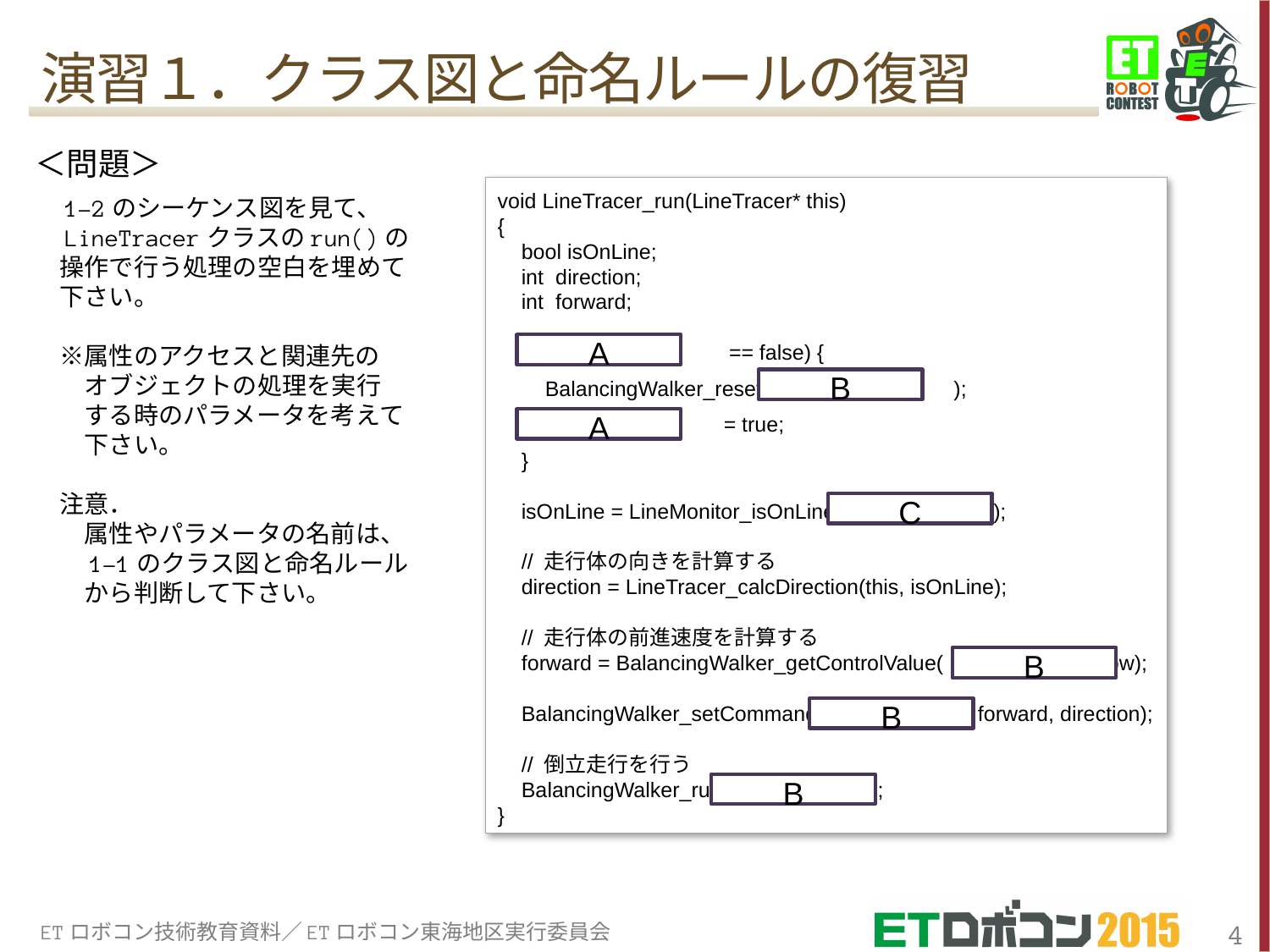

# 演習１．クラス図と命名ルールの復習
＜問題＞
　1-2のシーケンス図を見て、
　LineTracerクラスのrun()の
　操作で行う処理の空白を埋めて
　下さい。

　※属性のアクセスと関連先の
　　オブジェクトの処理を実行
　　する時のパラメータを考えて
　　下さい。

　注意．
　　属性やパラメータの名前は、
　　1-1のクラス図と命名ルール
　　から判断して下さい。
void LineTracer_run(LineTracer* this)
{
    bool isOnLine;
    int  direction;
    int  forward;

    if (　　　　　　　　 == false) {
        BalancingWalker_reset(　　　　　　　　 );
        　　　　　　　　  = true;
    }

    isOnLine = LineMonitor_isOnLine(　　　　            );

    // 走行体の向きを計算する
    direction = LineTracer_calcDirection(this, isOnLine);

    // 走行体の前進速度を計算する
    forward = BalancingWalker_getControlValue(                         , low);

    BalancingWalker_setCommand(                        , forward, direction);

    // 倒立走行を行う
    BalancingWalker_run(                        );
}
A
B
A
C
B
B
B
ETロボコン技術教育資料／ETロボコン東海地区実行委員会
4